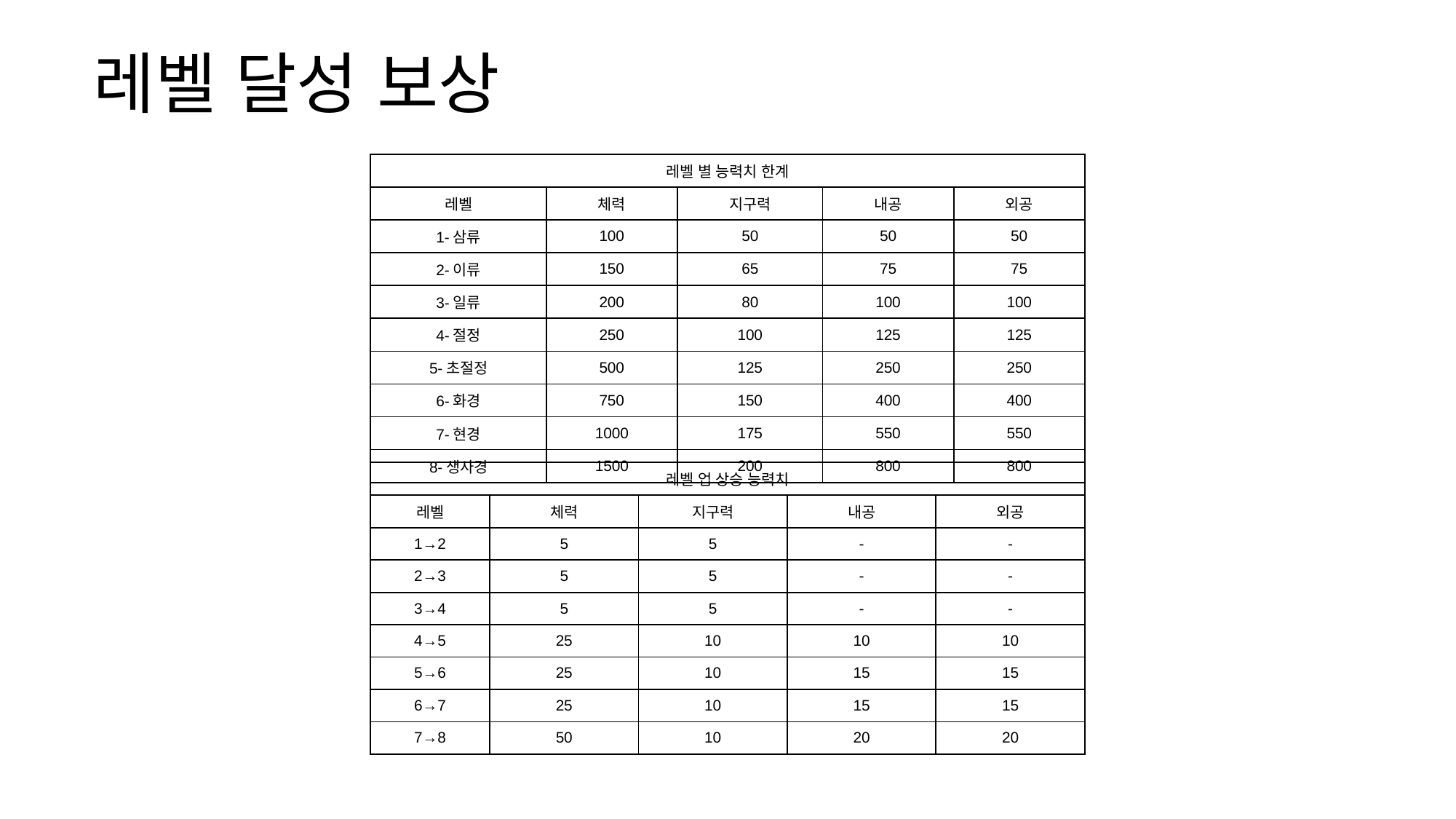

레벨 달성 보상
| 레벨 별 능력치 한계 |  |  |  |  |
| --- | --- | --- | --- | --- |
| 레벨 | 체력 | 지구력 | 내공 | 외공 |
| 1-삼류 | 100 | 50 | 50 | 50 |
| 2-이류 | 150 | 65 | 75 | 75 |
| 3-일류 | 200 | 80 | 100 | 100 |
| 4-절정 | 250 | 100 | 125 | 125 |
| 5-초절정 | 500 | 125 | 250 | 250 |
| 6-화경 | 750 | 150 | 400 | 400 |
| 7-현경 | 1000 | 175 | 550 | 550 |
| 8-생사경 | 1500 | 200 | 800 | 800 |
| 레벨 업 상승 능력치 |  |  |  |  |
| --- | --- | --- | --- | --- |
| 레벨 | 체력 | 지구력 | 내공 | 외공 |
| 1→2 | 5 | 5 | - | - |
| 2→3 | 5 | 5 | - | - |
| 3→4 | 5 | 5 | - | - |
| 4→5 | 25 | 10 | 10 | 10 |
| 5→6 | 25 | 10 | 15 | 15 |
| 6→7 | 25 | 10 | 15 | 15 |
| 7→8 | 50 | 10 | 20 | 20 |